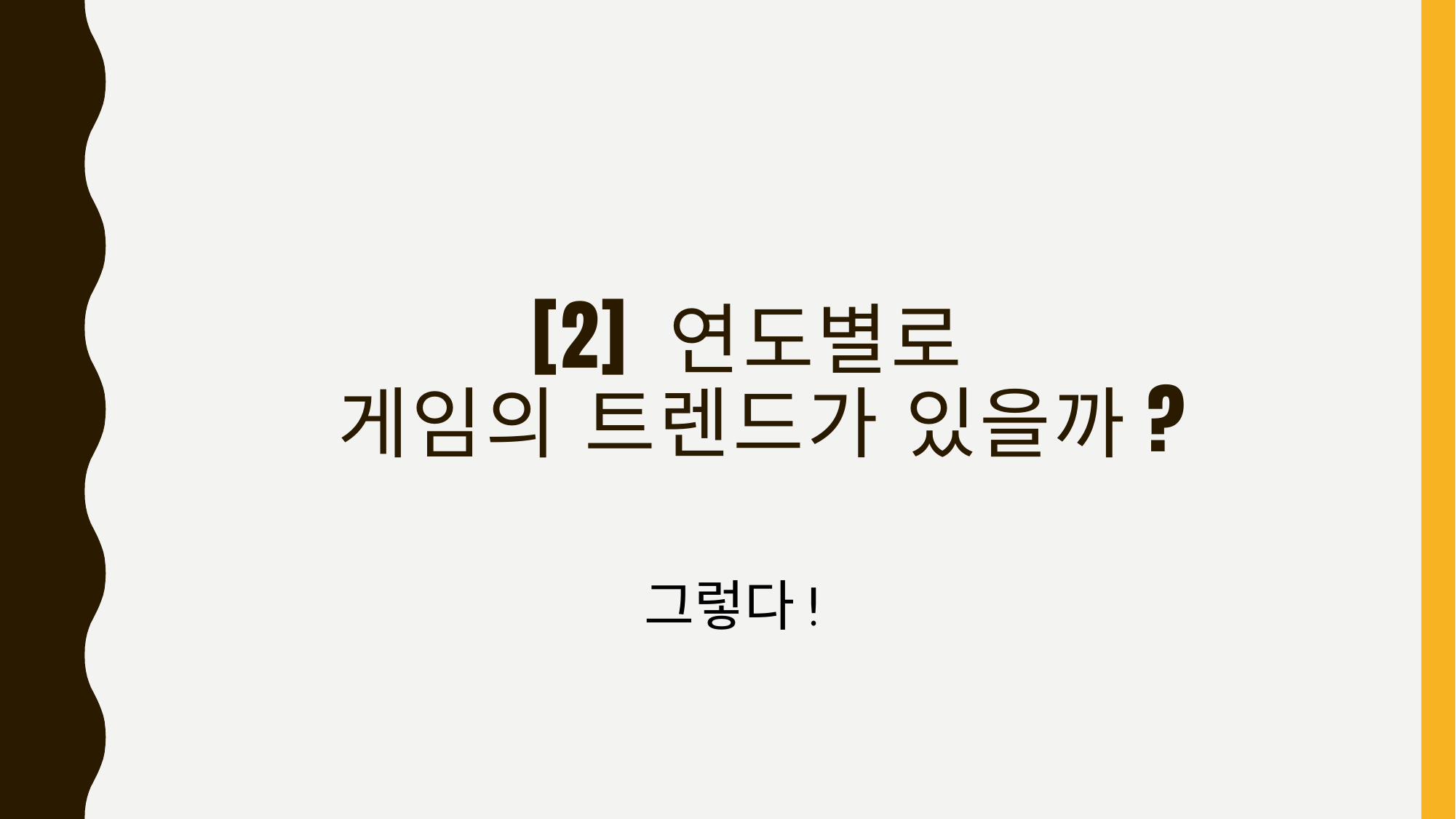

# [2] 연도별로 게임의 트렌드가 있을까?
그렇다!